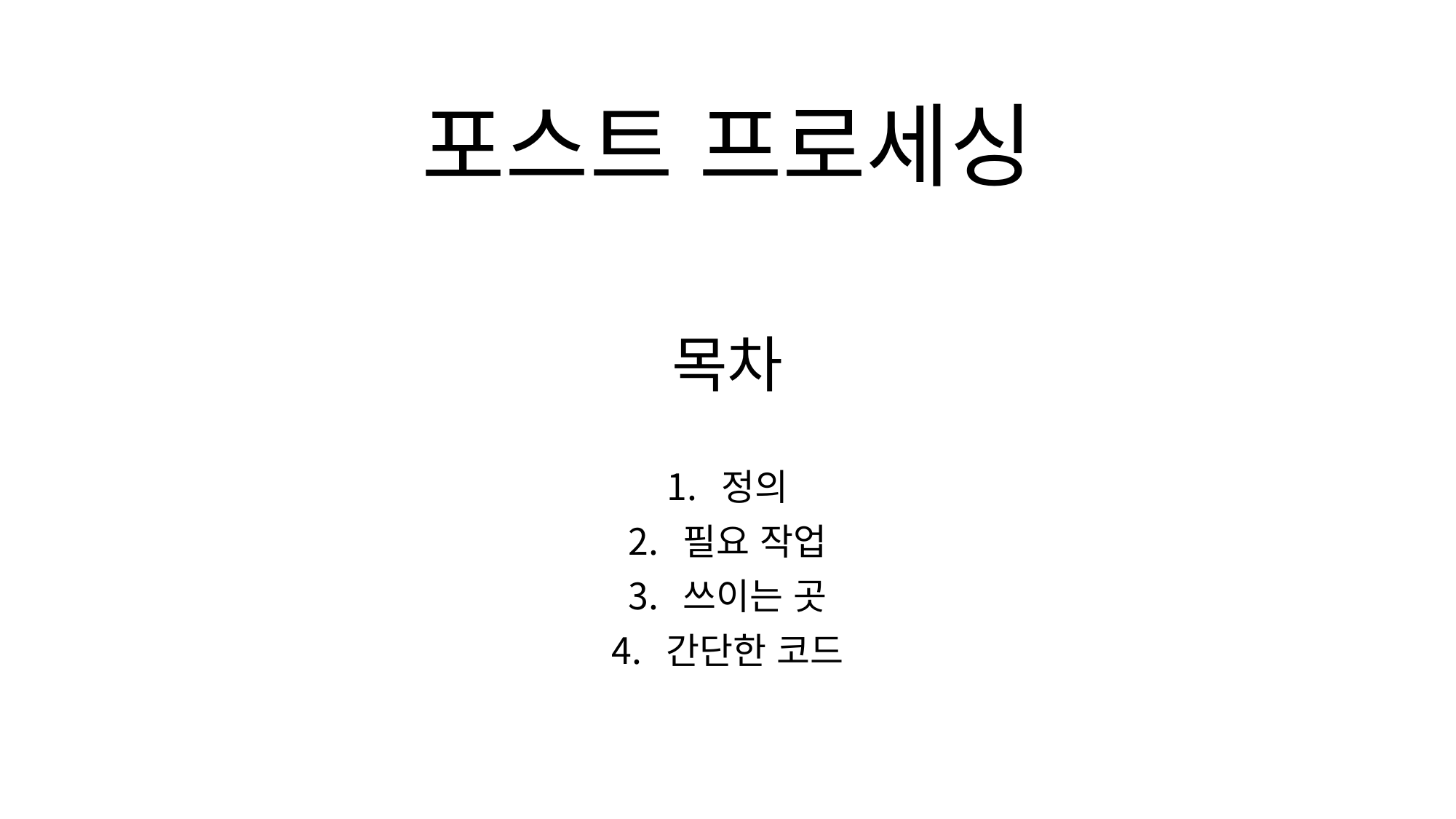

# 포스트 프로세싱
목차

정의
필요 작업
쓰이는 곳
간단한 코드